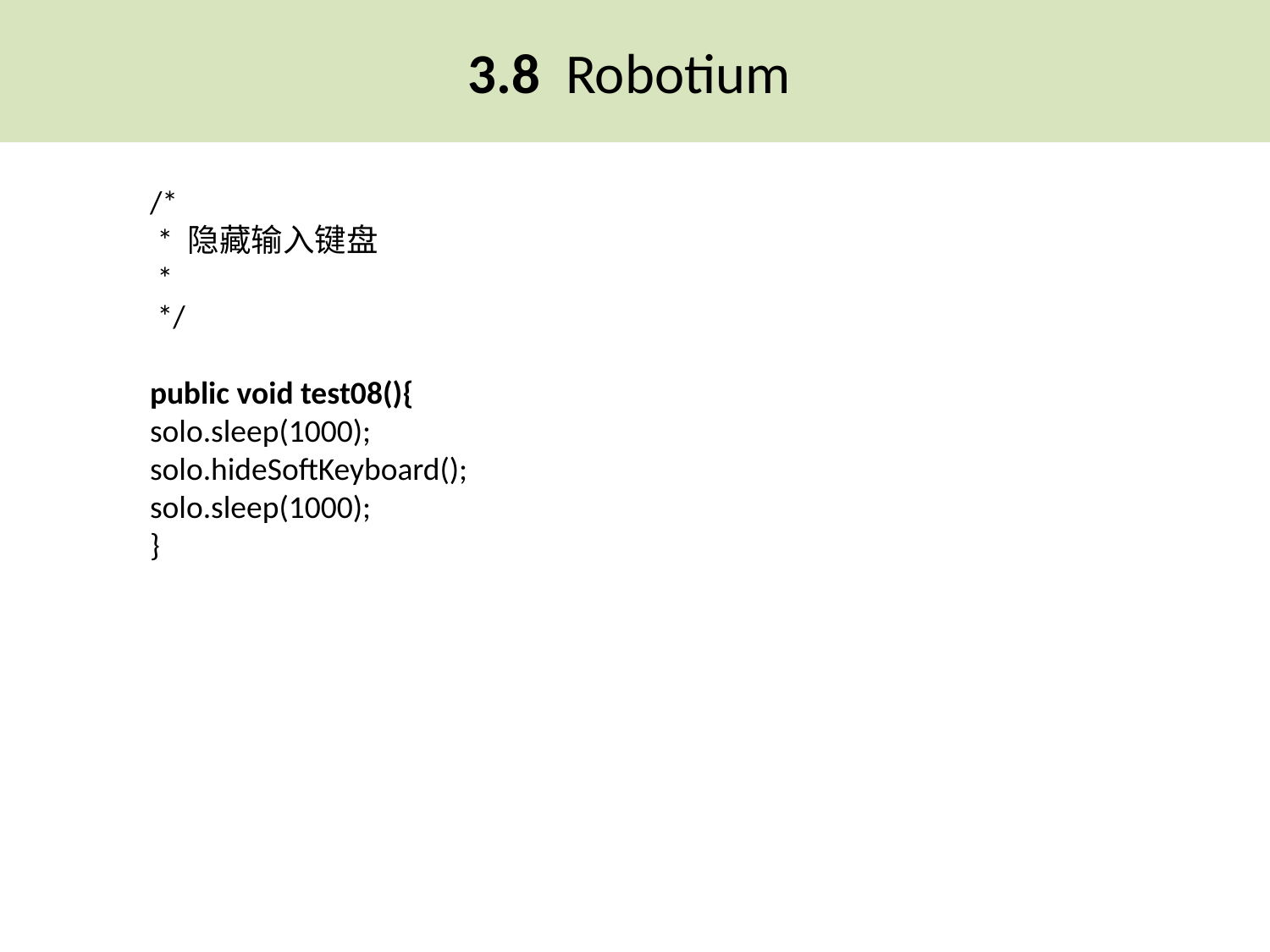

3.8  Robotium

/*
 * 隐藏输入键盘
 *
 */

public void test08(){
solo.sleep(1000);
solo.hideSoftKeyboard();
solo.sleep(1000);
}